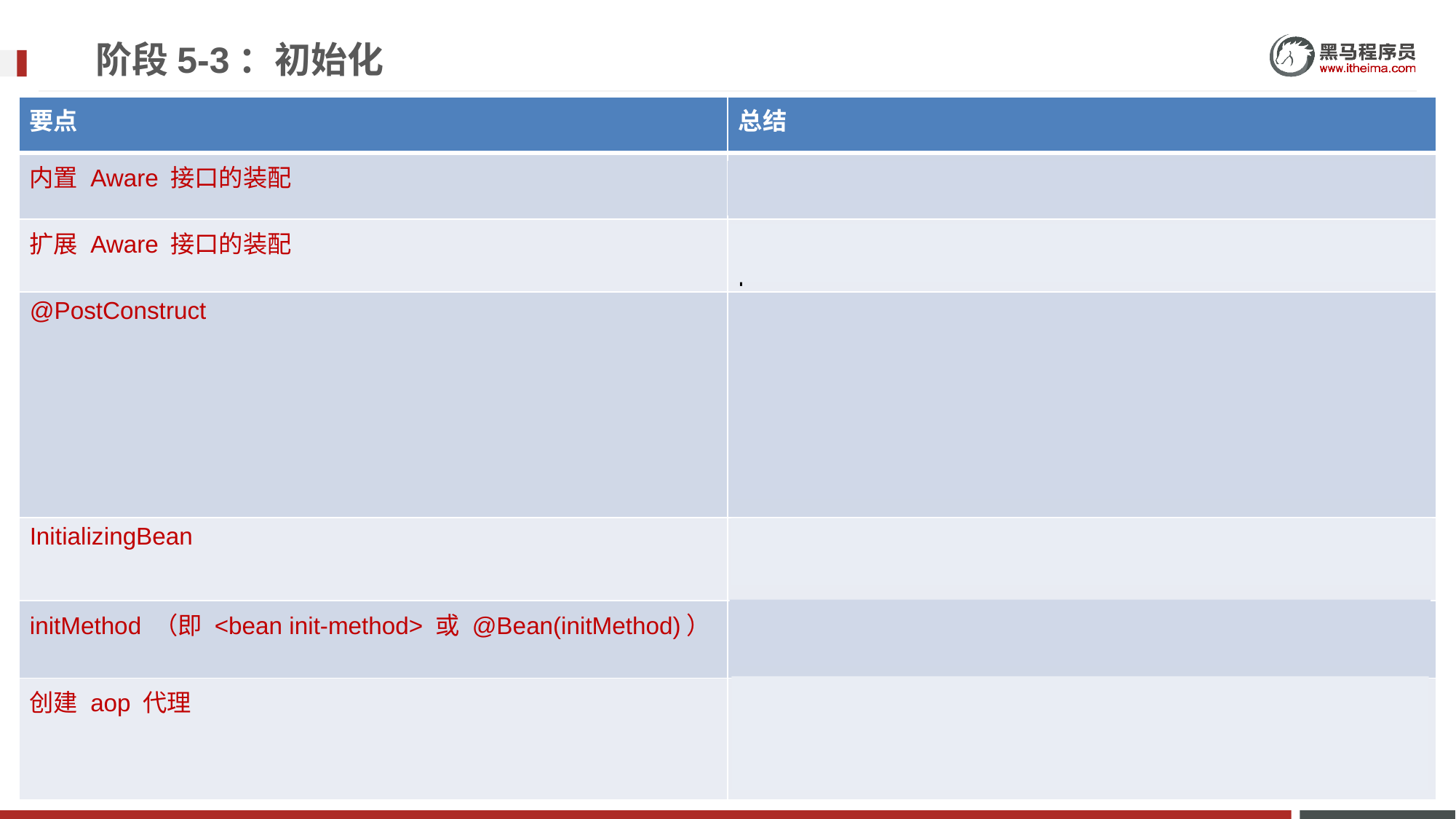

# 阶段5-3：初始化
| 要点 | 总结 |
| --- | --- |
| 内置 Aware 接口的装配 | 包括 BeanNameAware，BeanFactoryAware 等 |
| 扩展 Aware 接口的装配 | 由 ApplicationContextAwareProcessor 解析，执行时机在 postProcessBeforeInitialization |
| @PostConstruct | 由 CommonAnnotationBeanPostProcessor 解析，执行时机在 postProcessBeforeInitialization |
| InitializingBean | 通过接口回调执行初始化 |
| initMethod （即 <bean init-method> 或 @Bean(initMethod)） | 根据 BeanDefinition 得到的初始化方法执行初始化 |
| 创建 aop 代理 | 由 AnnotationAwareAspectJAutoProxyCreator 创建，执行时机在 postProcessAfterInitialization |